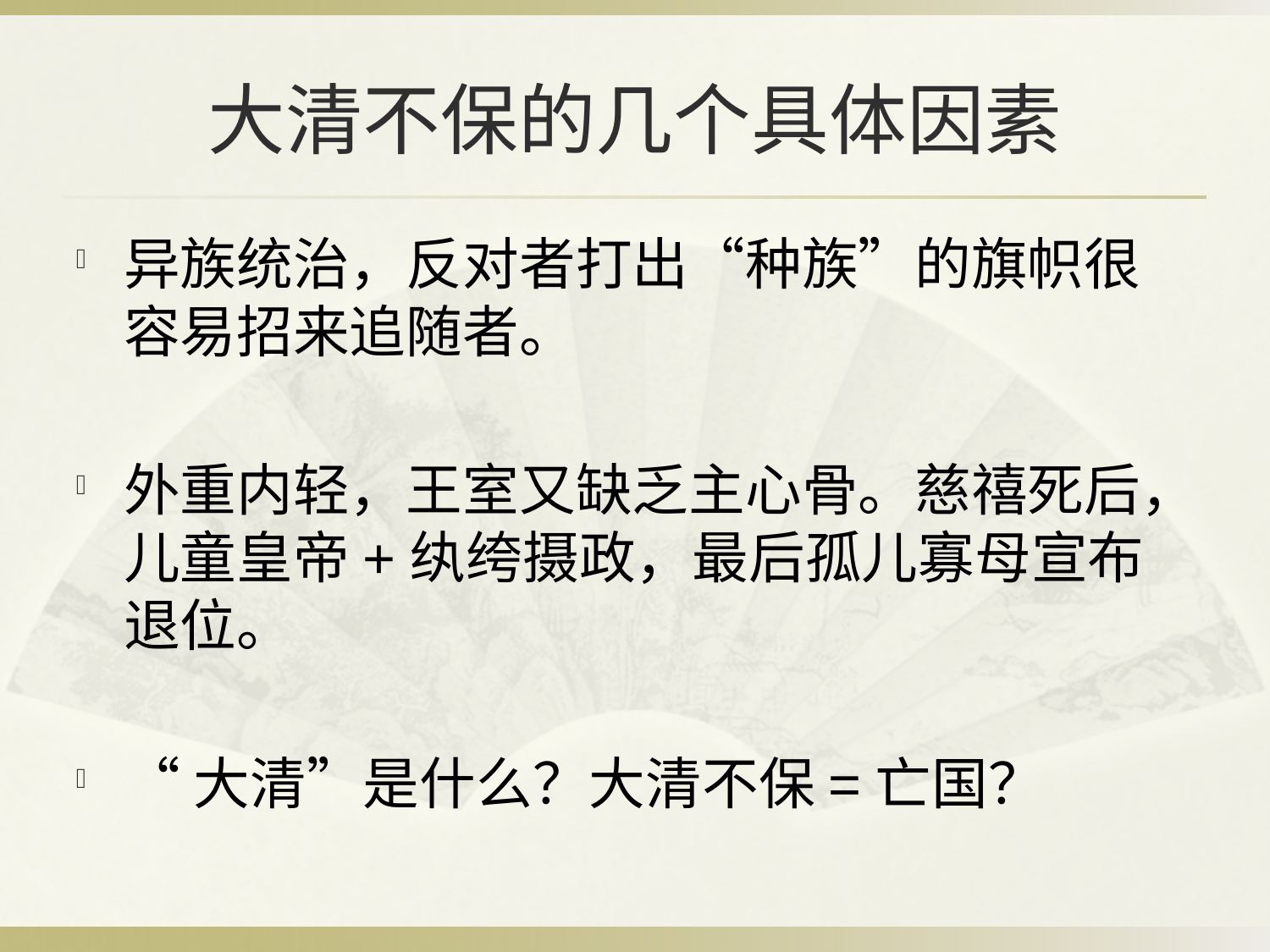

# 大清不保的几个具体因素
异族统治，反对者打出“种族”的旗帜很容易招来追随者。

外重内轻，王室又缺乏主心骨。慈禧死后，儿童皇帝+纨绔摄政，最后孤儿寡母宣布退位。

“大清”是什么？大清不保=亡国？